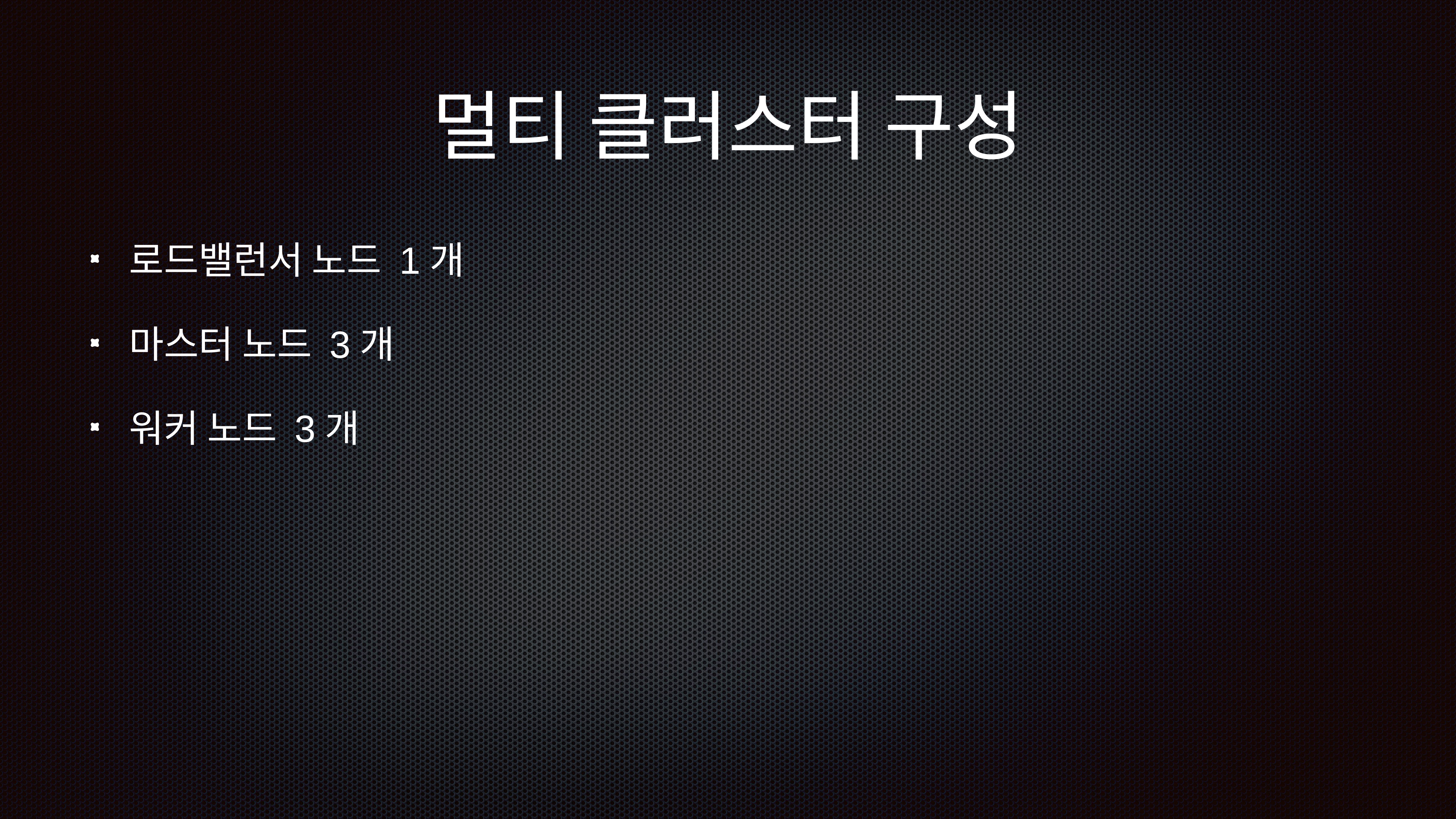

# 멀티 클러스터 구성
로드밸런서 노드 1개
마스터 노드 3개
워커 노드 3개